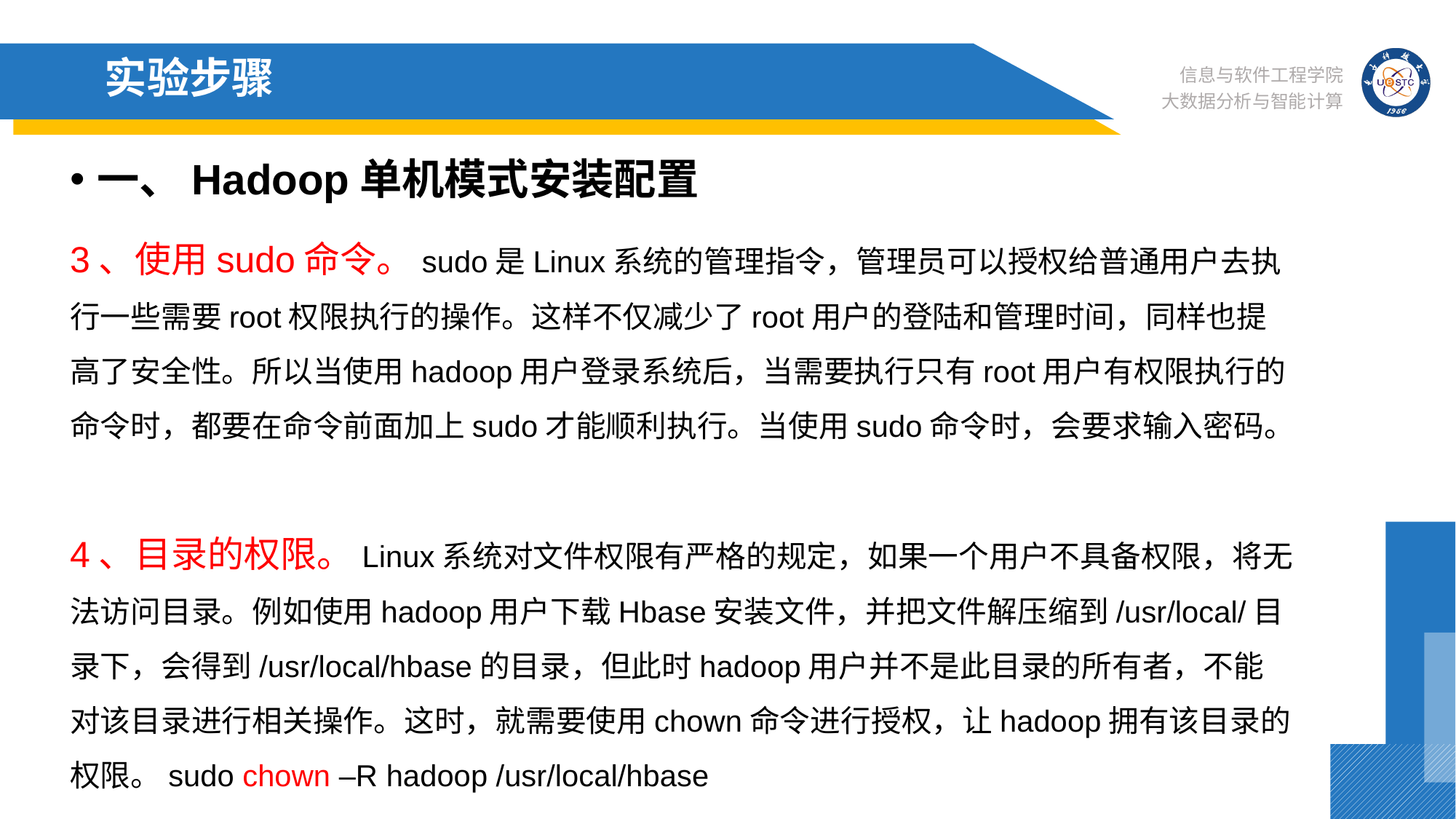

# 实验步骤
一、Hadoop单机模式安装配置

3、使用sudo命令。sudo是Linux系统的管理指令，管理员可以授权给普通用户去执行一些需要root权限执行的操作。这样不仅减少了root用户的登陆和管理时间，同样也提高了安全性。所以当使用hadoop用户登录系统后，当需要执行只有root用户有权限执行的命令时，都要在命令前面加上sudo才能顺利执行。当使用sudo命令时，会要求输入密码。

4、目录的权限。Linux系统对文件权限有严格的规定，如果一个用户不具备权限，将无法访问目录。例如使用hadoop用户下载Hbase安装文件，并把文件解压缩到/usr/local/目录下，会得到/usr/local/hbase的目录，但此时hadoop用户并不是此目录的所有者，不能对该目录进行相关操作。这时，就需要使用chown命令进行授权，让hadoop拥有该目录的权限。sudo chown –R hadoop /usr/local/hbase